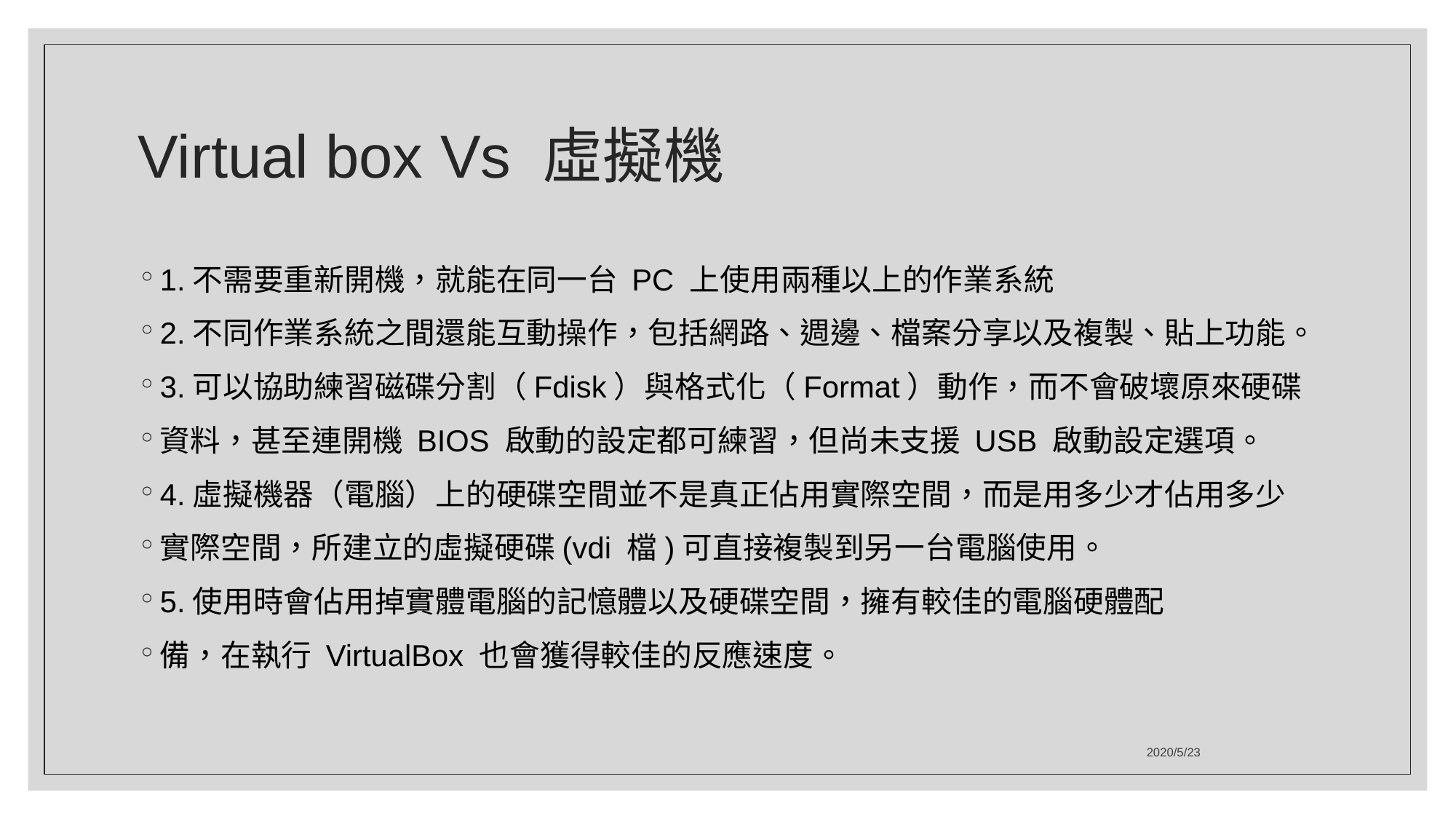

# Virtual box Vs 虛擬機
1.不需要重新開機，就能在同一台 PC 上使用兩種以上的作業系統
2.不同作業系統之間還能互動操作，包括網路、週邊、檔案分享以及複製、貼上功能。
3.可以協助練習磁碟分割（Fdisk）與格式化（Format）動作，而不會破壞原來硬碟
資料，甚至連開機 BIOS 啟動的設定都可練習，但尚未支援 USB 啟動設定選項。
4.虛擬機器（電腦）上的硬碟空間並不是真正佔用實際空間，而是用多少才佔用多少
實際空間，所建立的虛擬硬碟(vdi 檔)可直接複製到另一台電腦使用。
5.使用時會佔用掉實體電腦的記憶體以及硬碟空間，擁有較佳的電腦硬體配
備，在執行 VirtualBox 也會獲得較佳的反應速度。

2020/5/23